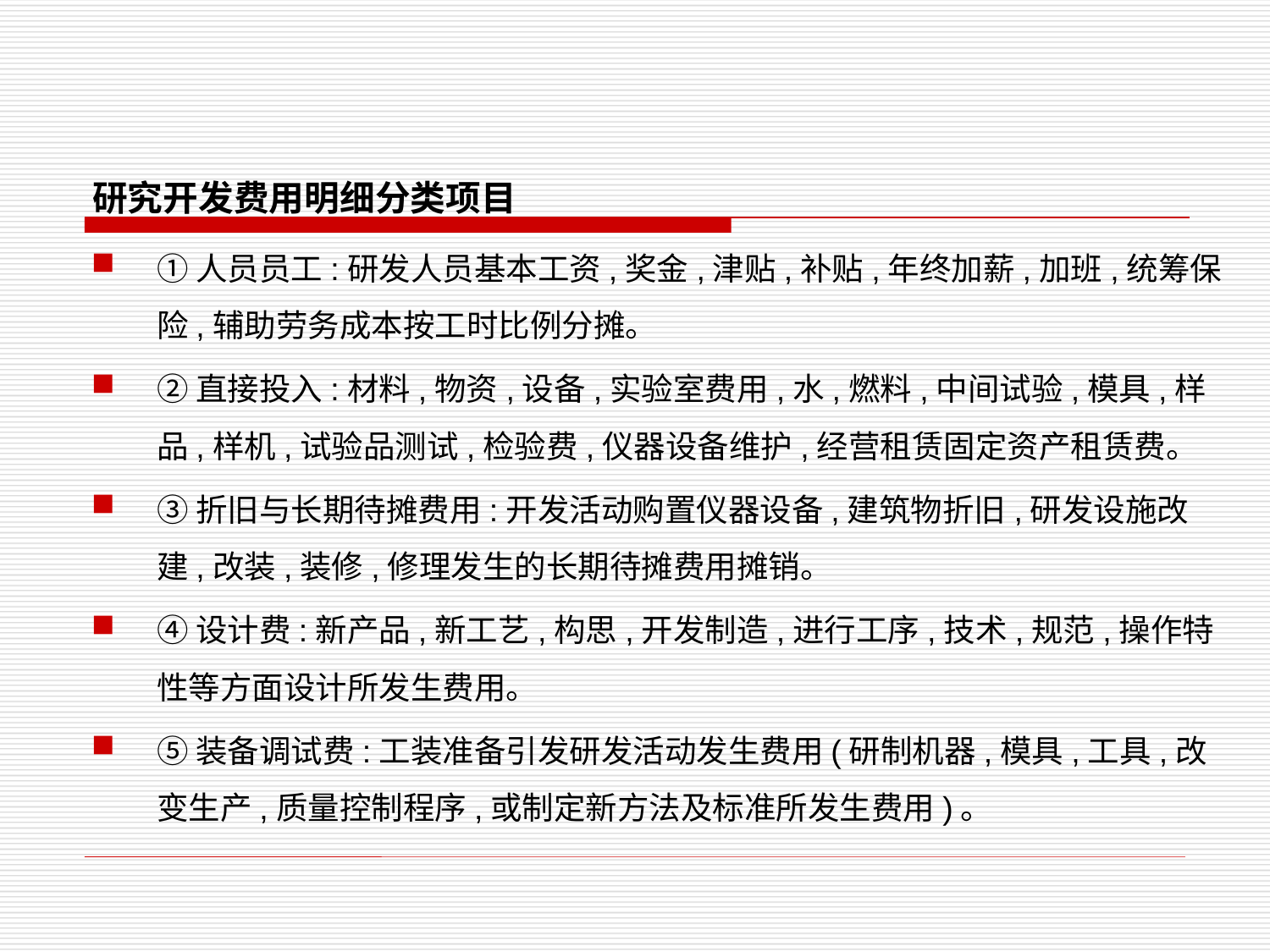

# 研究开发费用明细分类项目
①人员员工:研发人员基本工资,奖金,津贴,补贴,年终加薪,加班,统筹保险,辅助劳务成本按工时比例分摊。
②直接投入:材料,物资,设备,实验室费用,水,燃料,中间试验,模具,样品,样机,试验品测试,检验费,仪器设备维护,经营租赁固定资产租赁费。
③折旧与长期待摊费用:开发活动购置仪器设备,建筑物折旧,研发设施改建,改装,装修,修理发生的长期待摊费用摊销。
④设计费:新产品,新工艺,构思,开发制造,进行工序,技术,规范,操作特性等方面设计所发生费用。
⑤装备调试费:工装准备引发研发活动发生费用(研制机器,模具,工具,改变生产,质量控制程序,或制定新方法及标准所发生费用)。